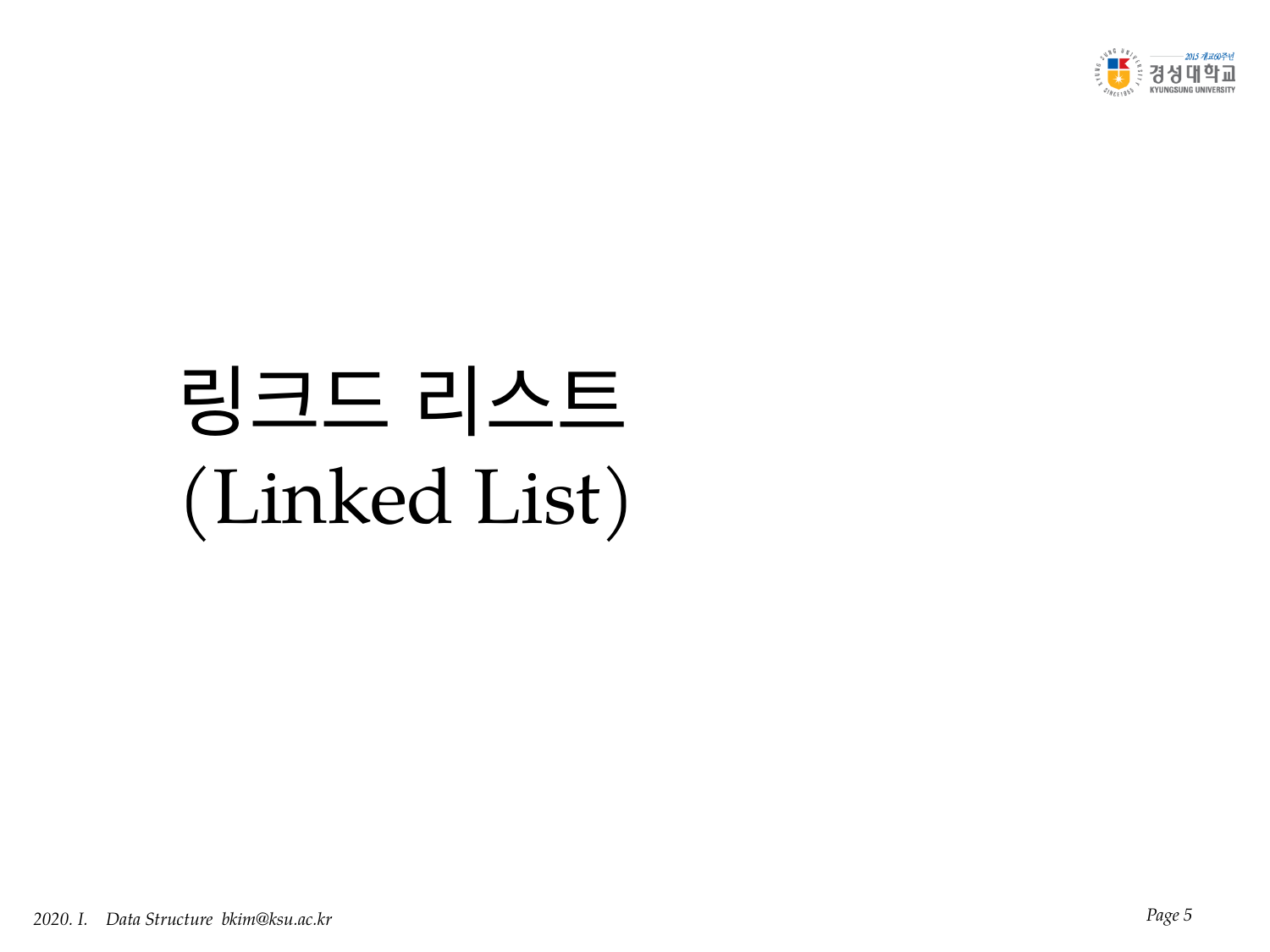

# 링크드 리스트 (Linked List)
Page 5